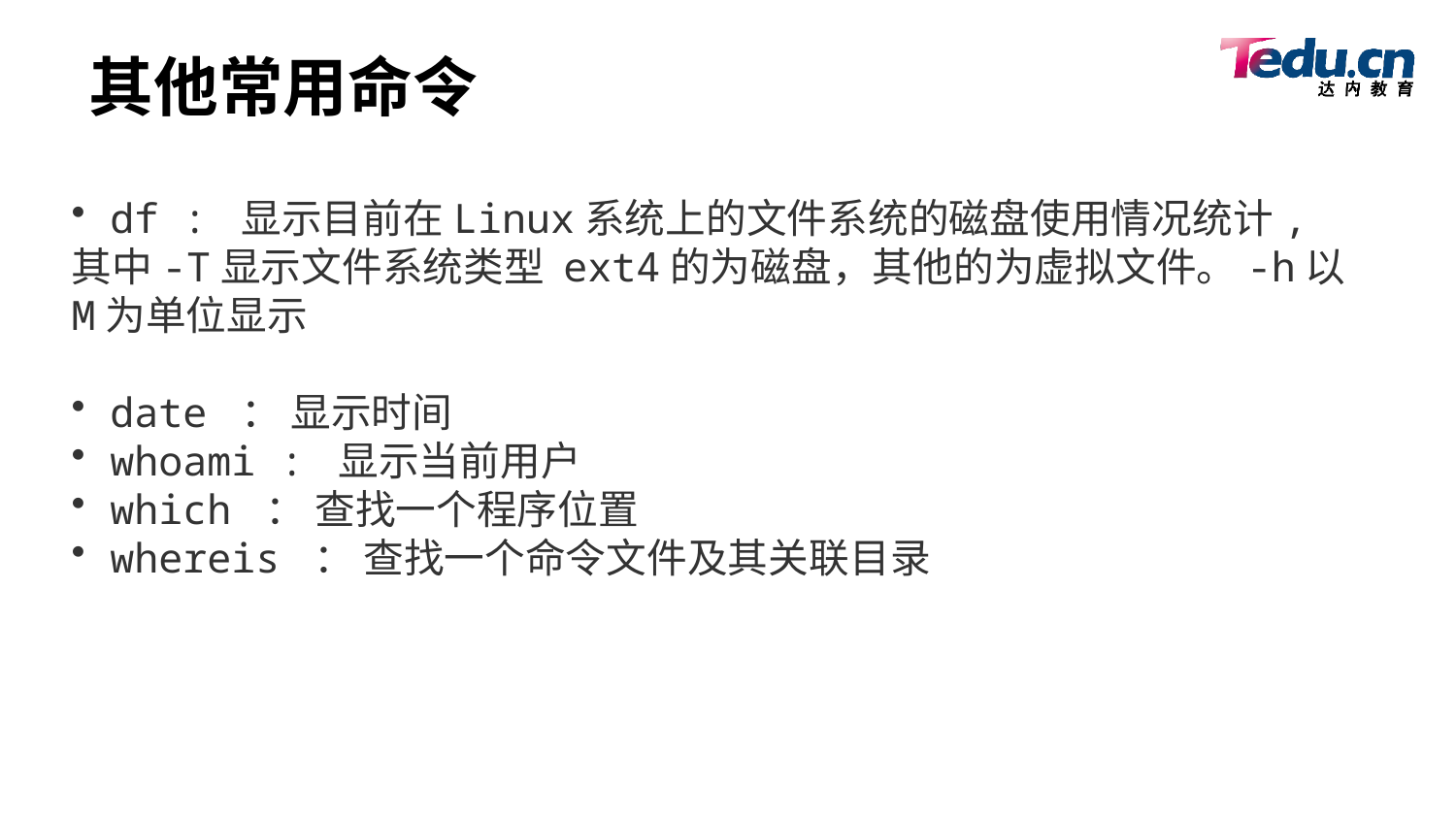

# 其他常用命令
 df : 显示目前在Linux系统上的文件系统的磁盘使用情况统计,其中-T显示文件系统类型 ext4的为磁盘，其他的为虚拟文件。-h以M为单位显示

 date ： 显示时间
 whoami : 显示当前用户
 which ： 查找一个程序位置
 whereis ： 查找一个命令文件及其关联目录